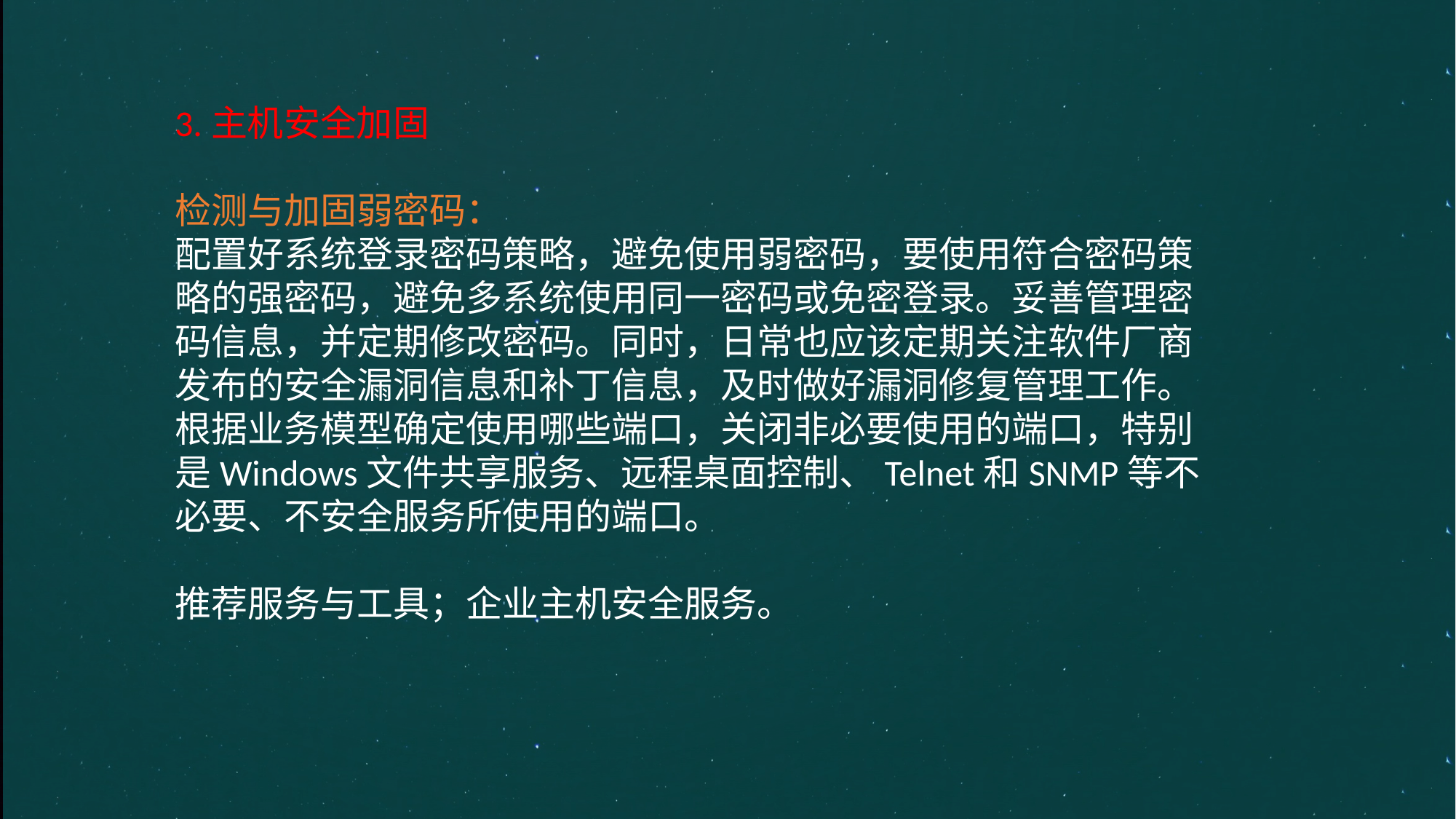

3.主机安全加固

检测与加固弱密码：
配置好系统登录密码策略，避免使用弱密码，要使用符合密码策略的强密码，避免多系统使用同一密码或免密登录。妥善管理密码信息，并定期修改密码。同时，日常也应该定期关注软件厂商发布的安全漏洞信息和补丁信息，及时做好漏洞修复管理工作。根据业务模型确定使用哪些端口，关闭非必要使用的端口，特别是Windows文件共享服务、远程桌面控制、Telnet和SNMP等不必要、不安全服务所使用的端口。

推荐服务与工具；企业主机安全服务。